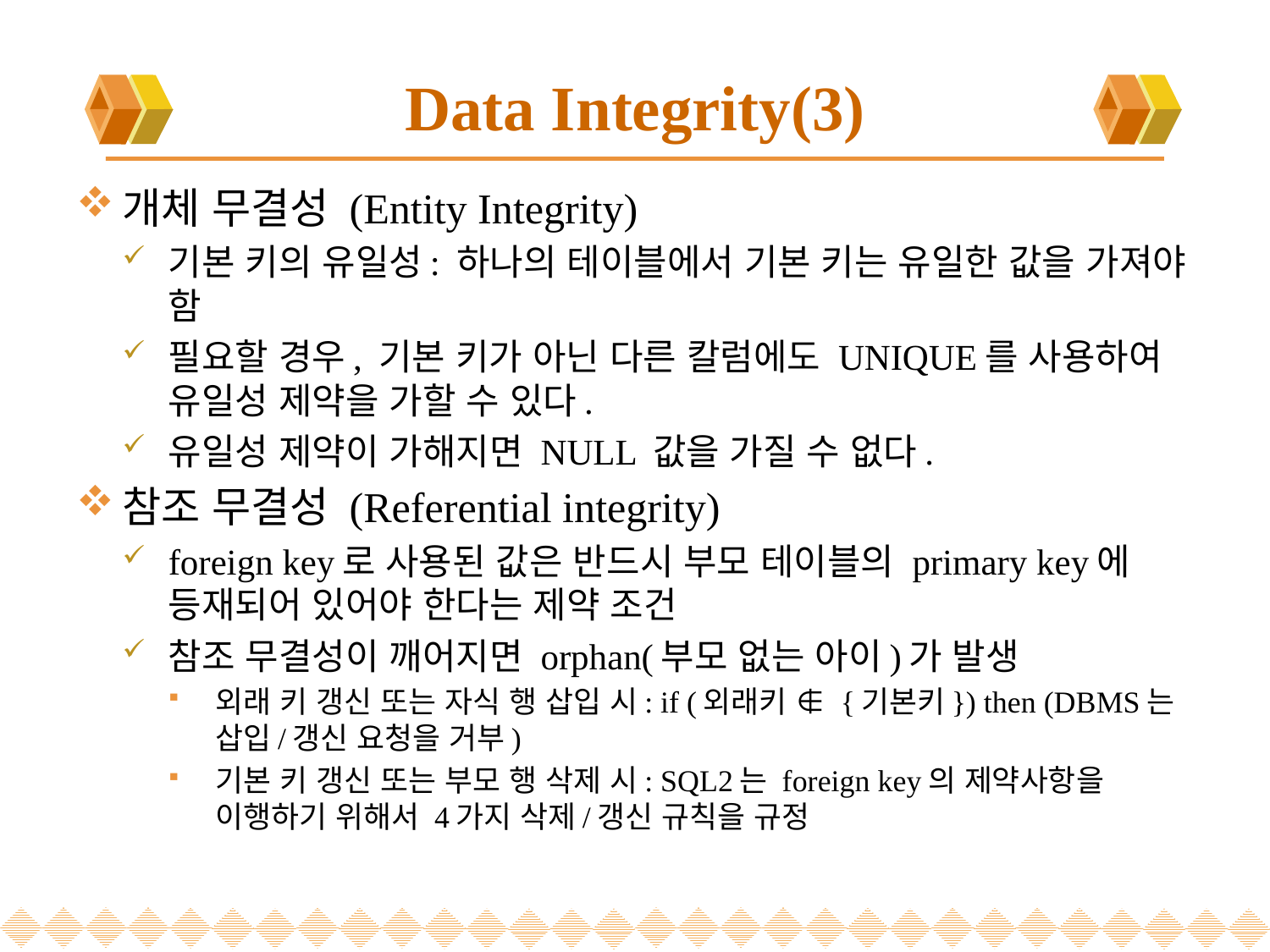

# Data Integrity(3)
개체 무결성 (Entity Integrity)
기본 키의 유일성: 하나의 테이블에서 기본 키는 유일한 값을 가져야 함
필요할 경우, 기본 키가 아닌 다른 칼럼에도 UNIQUE를 사용하여 유일성 제약을 가할 수 있다.
유일성 제약이 가해지면 NULL 값을 가질 수 없다.
참조 무결성 (Referential integrity)
foreign key로 사용된 값은 반드시 부모 테이블의 primary key에 등재되어 있어야 한다는 제약 조건
참조 무결성이 깨어지면 orphan(부모 없는 아이)가 발생
외래 키 갱신 또는 자식 행 삽입 시: if (외래키 ∉ {기본키}) then (DBMS는 삽입/갱신 요청을 거부)
기본 키 갱신 또는 부모 행 삭제 시: SQL2는 foreign key의 제약사항을 이행하기 위해서 4가지 삭제/갱신 규칙을 규정